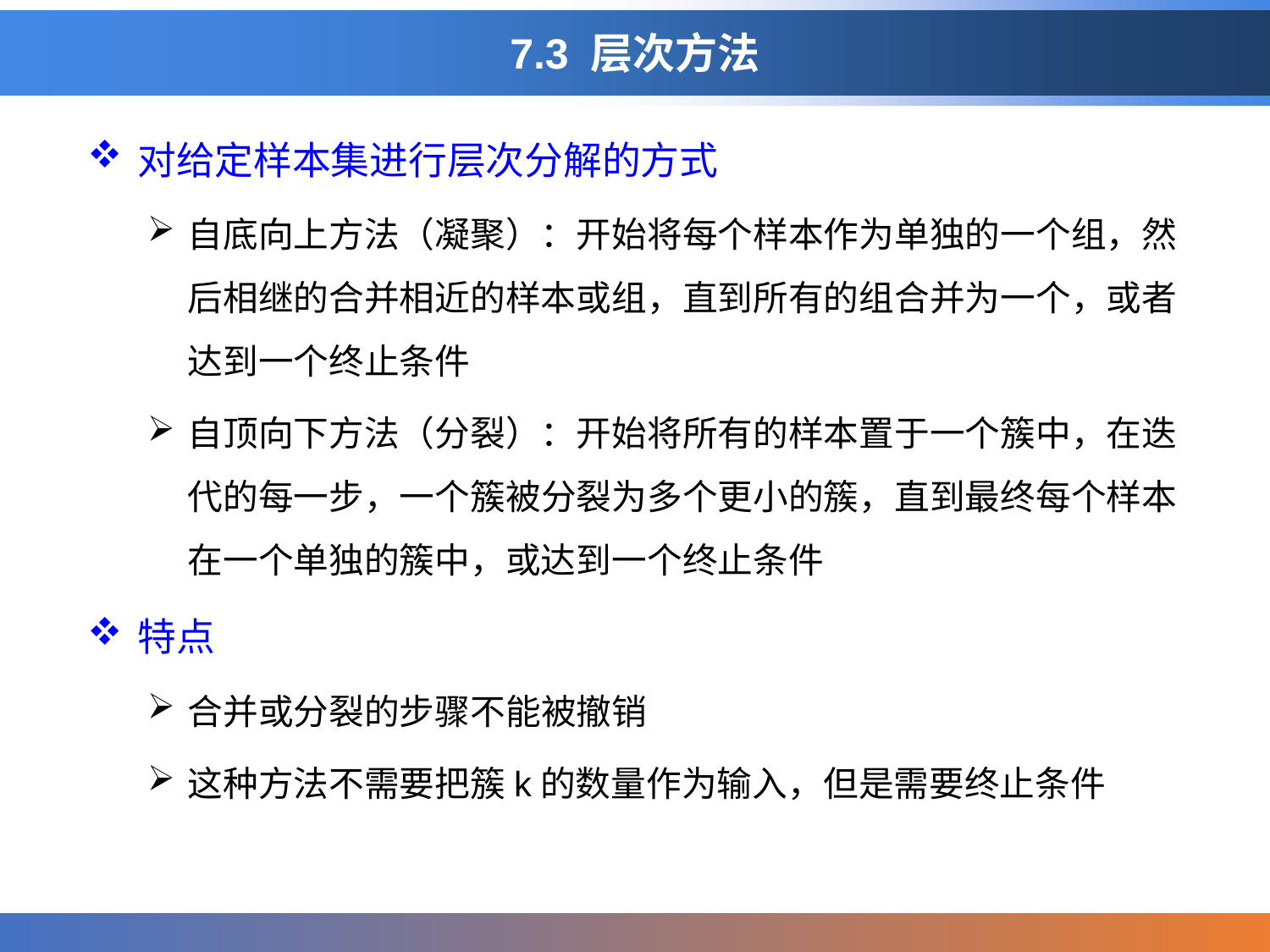

# 7.3 层次方法
对给定样本集进行层次分解的方式
自底向上方法（凝聚）：开始将每个样本作为单独的一个组，然后相继的合并相近的样本或组，直到所有的组合并为一个，或者达到一个终止条件
自顶向下方法（分裂）：开始将所有的样本置于一个簇中，在迭代的每一步，一个簇被分裂为多个更小的簇，直到最终每个样本在一个单独的簇中，或达到一个终止条件
特点
合并或分裂的步骤不能被撤销
这种方法不需要把簇k的数量作为输入，但是需要终止条件